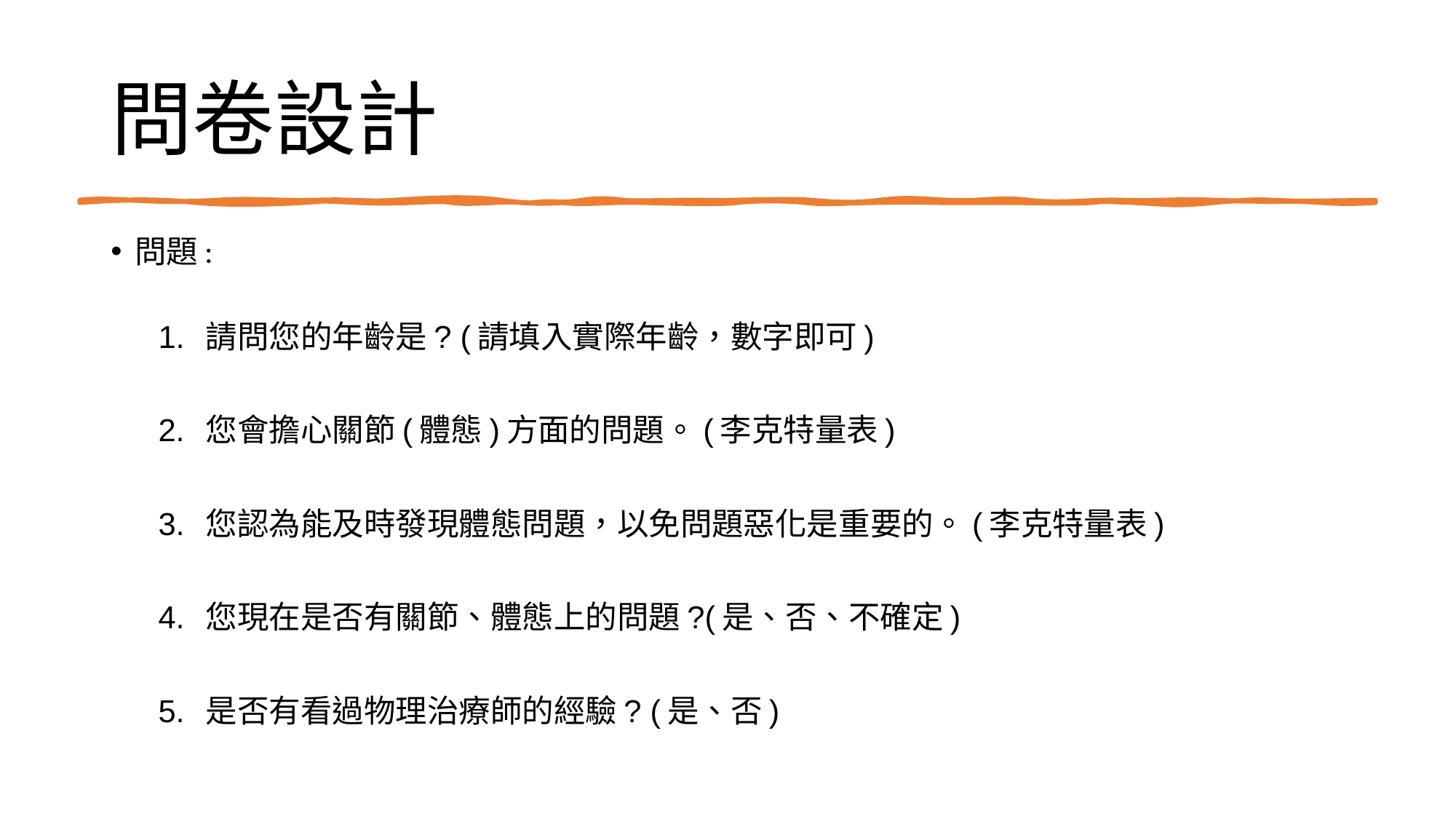

# 問卷設計

問題:

請問您的年齡是? (請填入實際年齡，數字即可)

您會擔心關節(體態)方面的問題。(李克特量表)

您認為能及時發現體態問題，以免問題惡化是重要的。(李克特量表)

您現在是否有關節、體態上的問題?(是、否、不確定)

是否有看過物理治療師的經驗? (是、否)